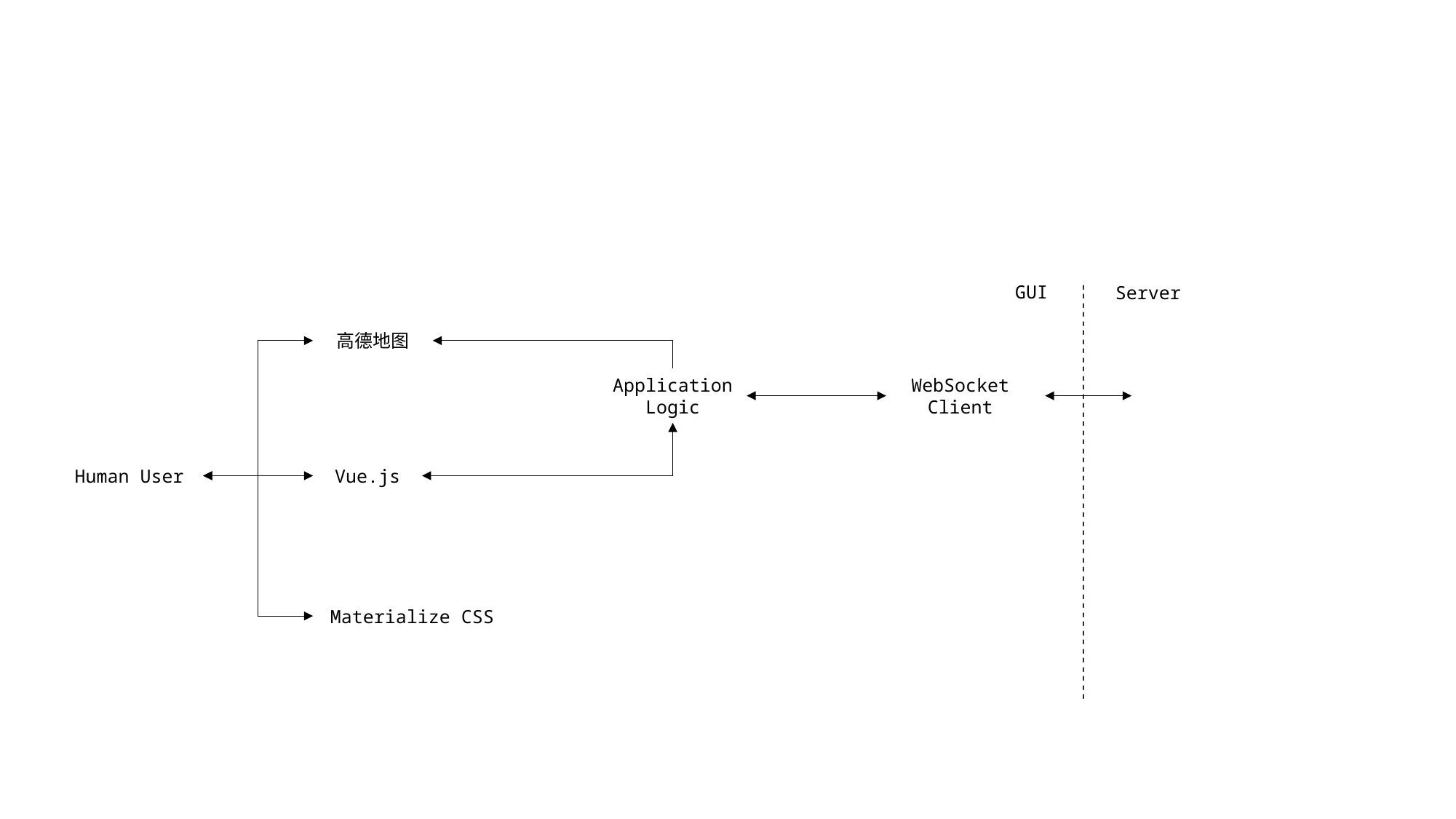

GUI
----------------------------------------------
 Server
高德地图
Application Logic
WebSocket Client
Vue.js
Human User
Materialize CSS